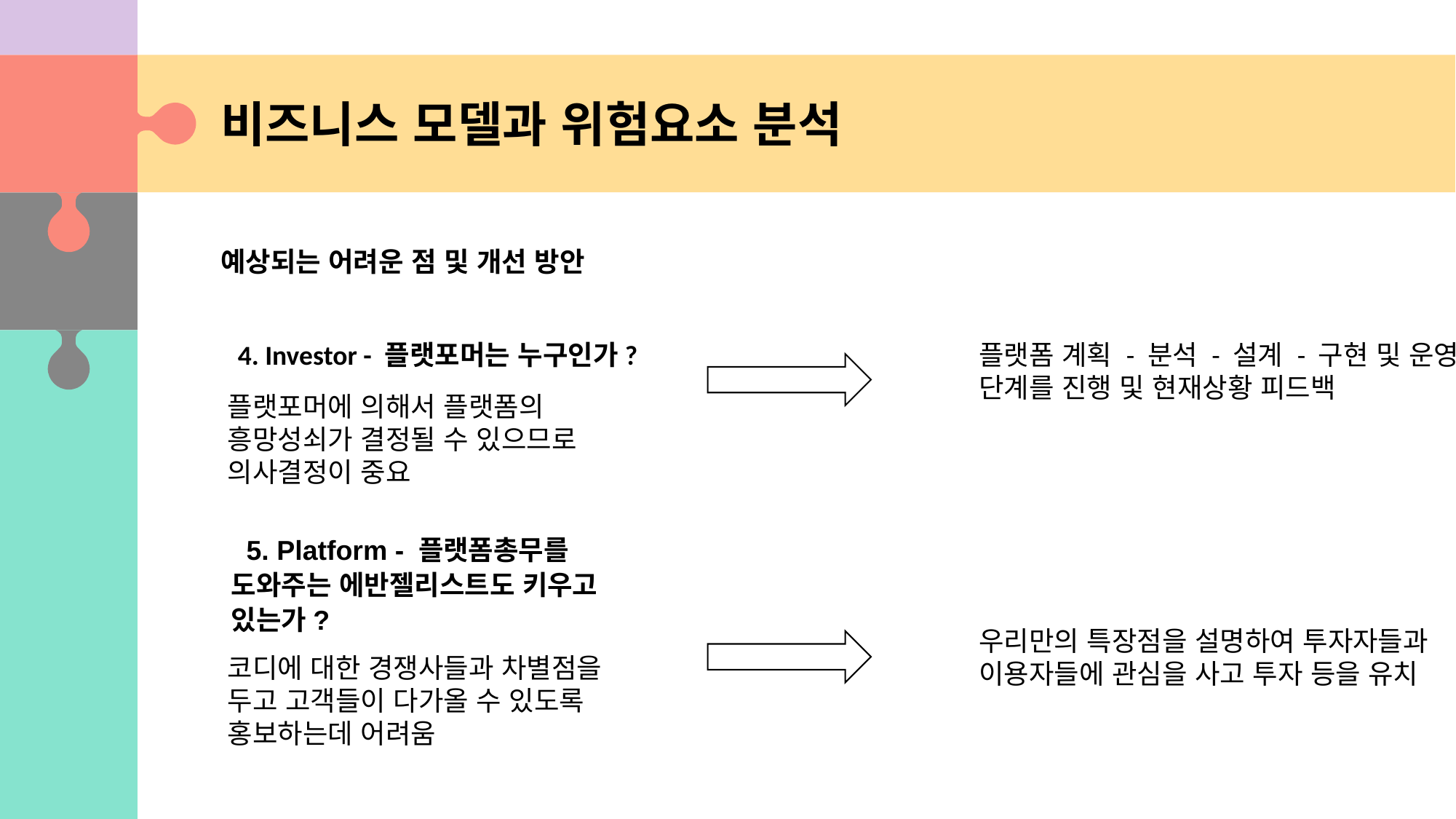

비즈니스 모델과 위험요소 분석

예상되는 어려운 점 및 개선 방안
4. Investor - 플랫포머는 누구인가?

플랫폼 계획 - 분석 - 설계 - 구현 및 운영 단계를 진행 및 현재상황 피드백

플랫포머에 의해서 플랫폼의 흥망성쇠가 결정될 수 있으므로 의사결정이 중요
5. Platform - 플랫폼총무를 도와주는 에반젤리스트도 키우고 있는가?
우리만의 특장점을 설명하여 투자자들과 이용자들에 관심을 사고 투자 등을 유치

코디에 대한 경쟁사들과 차별점을 두고 고객들이 다가올 수 있도록 홍보하는데 어려움